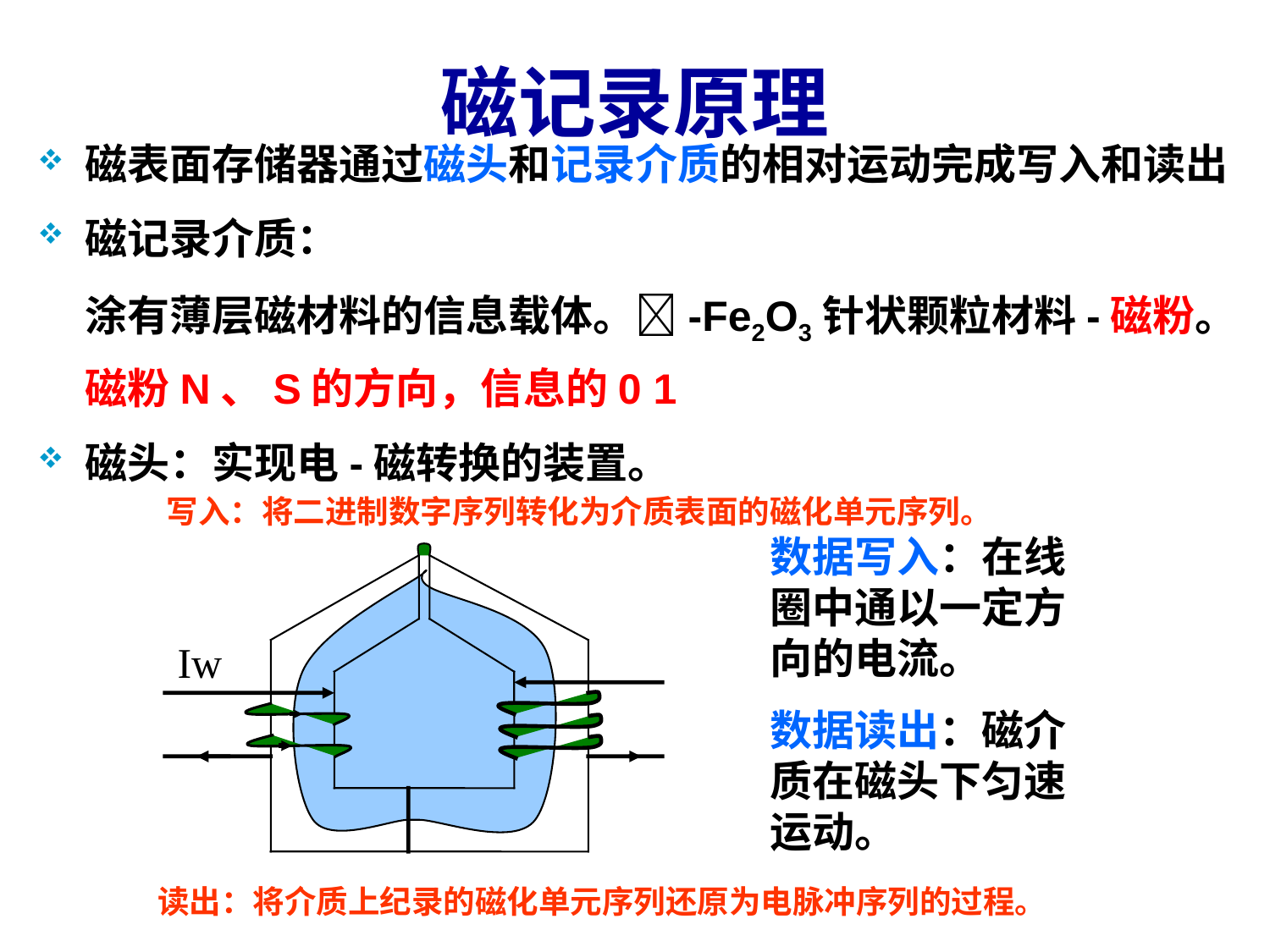

# 磁记录原理
磁表面存储器通过磁头和记录介质的相对运动完成写入和读出
磁记录介质：
 	涂有薄层磁材料的信息载体。γ-Fe2O3针状颗粒材料-磁粉。磁粉N、S的方向，信息的0 1
磁头：实现电-磁转换的装置。
写入：将二进制数字序列转化为介质表面的磁化单元序列。
数据写入：在线圈中通以一定方向的电流。
数据读出：磁介质在磁头下匀速运动。

Iw

读出：将介质上纪录的磁化单元序列还原为电脉冲序列的过程。